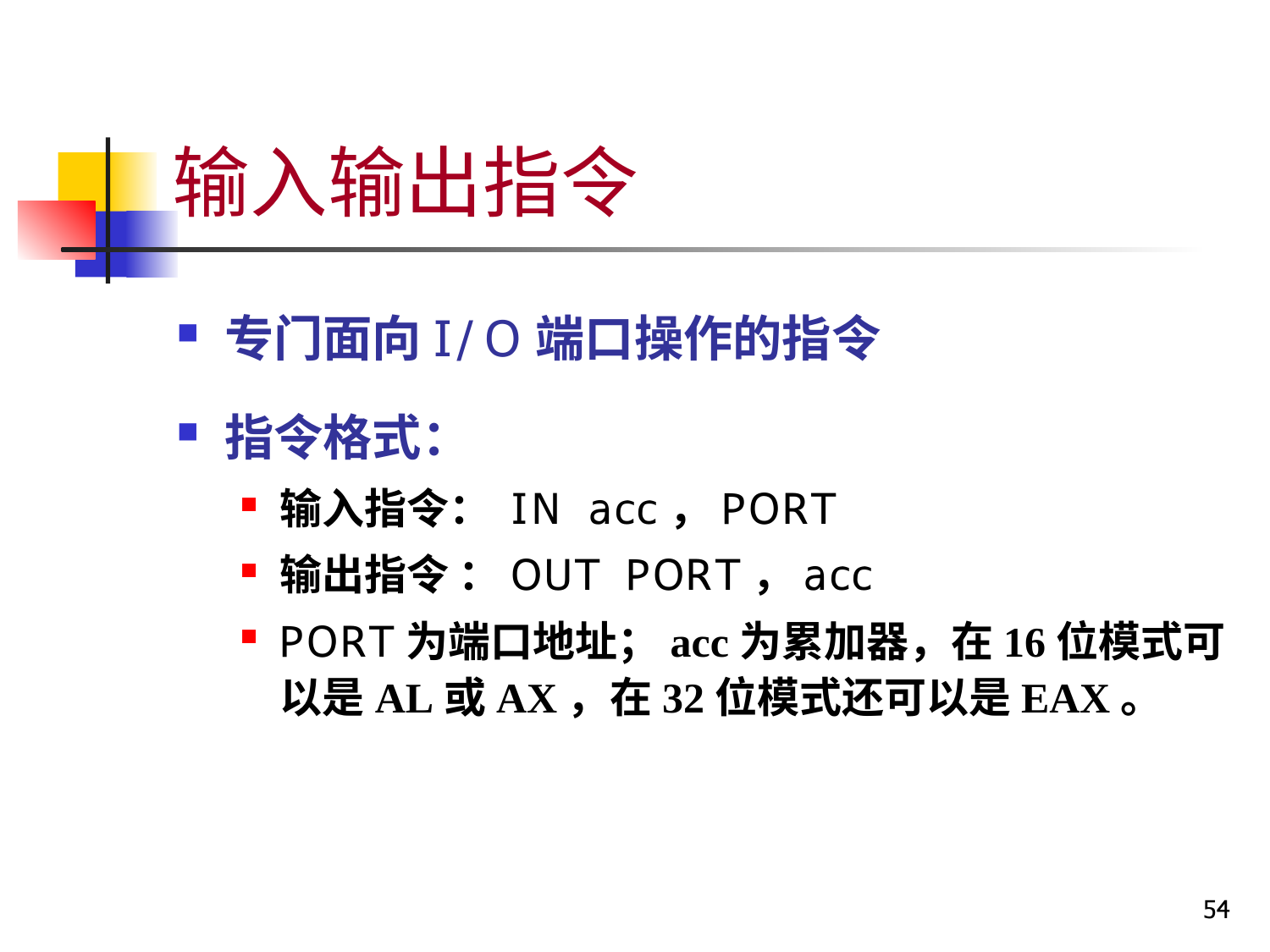

# 输入输出指令
专门面向I/O端口操作的指令
指令格式：
输入指令： IN  acc，PORT
输出指令 ：OUT  PORT，acc
PORT为端口地址；acc为累加器，在16位模式可以是AL或AX，在32位模式还可以是EAX。

54